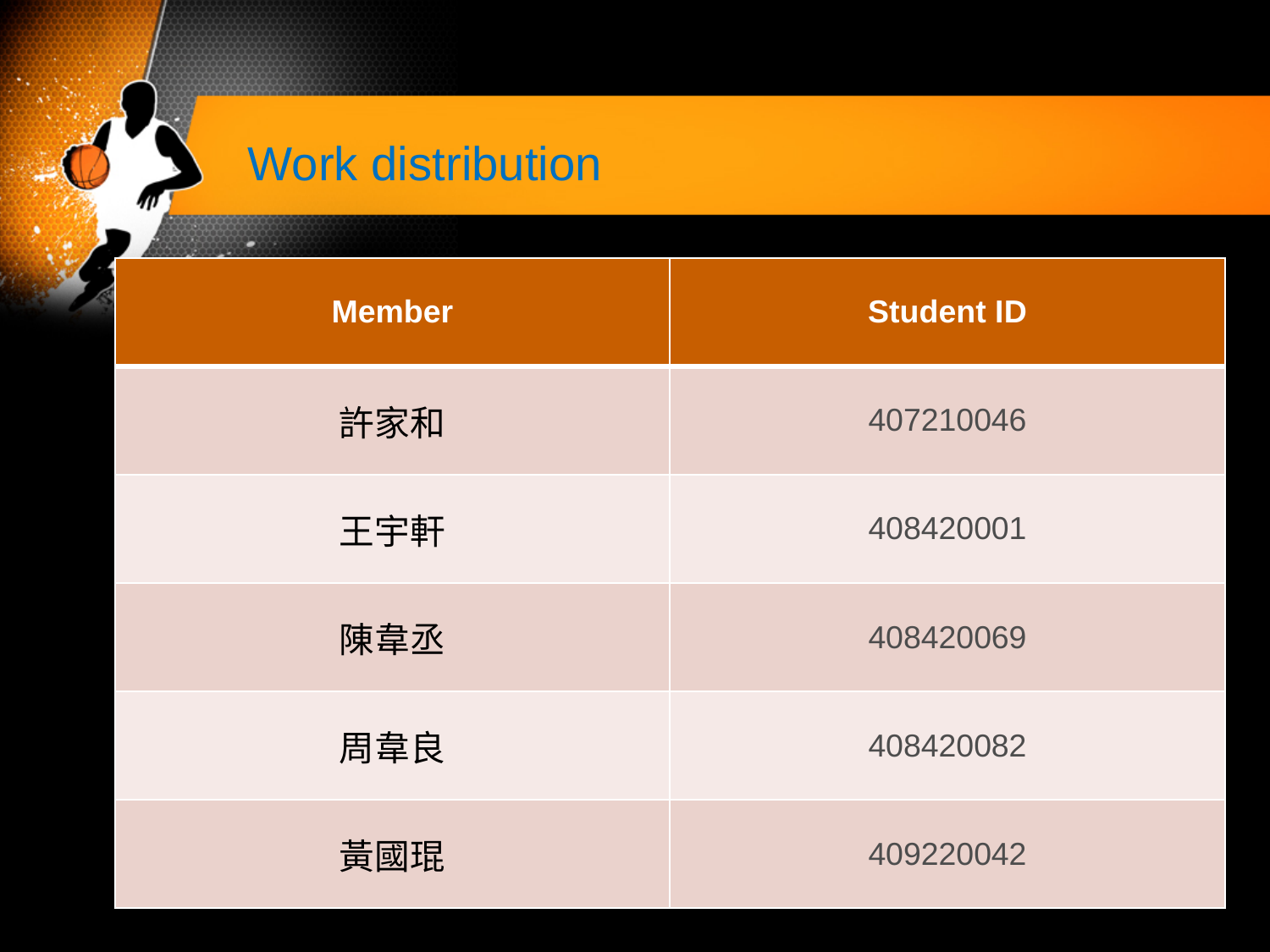

# Work distribution
| Member | Student ID |
| --- | --- |
| 許家和 | 407210046 |
| 王宇軒 | 408420001 |
| 陳韋丞 | 408420069 |
| 周韋良 | 408420082 |
| 黃國琨 | 409220042 |